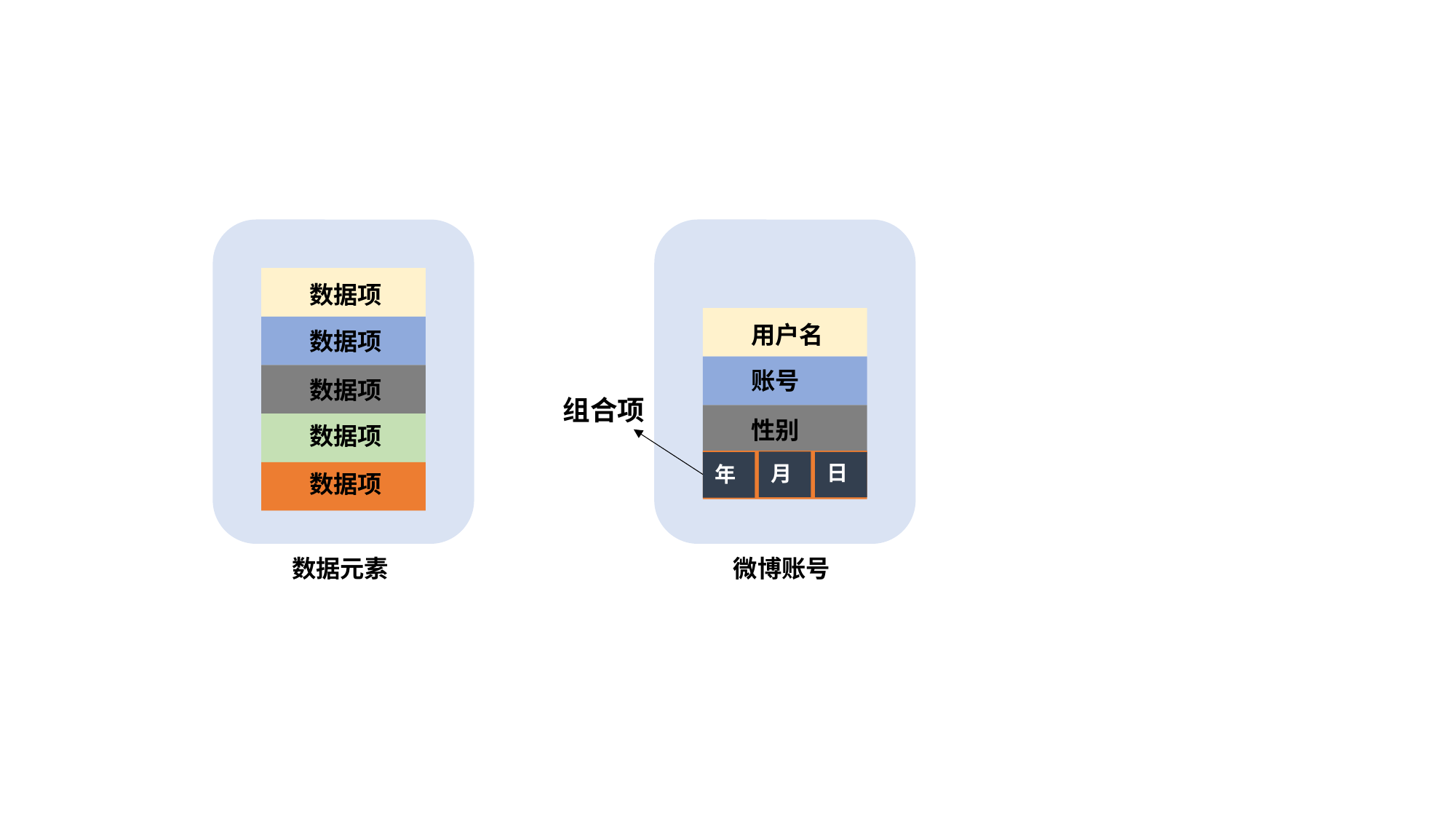

数据项

用户名

数据项

账号

数据项
组合项

性别

数据项

日
月
年

数据项
数据元素
微博账号